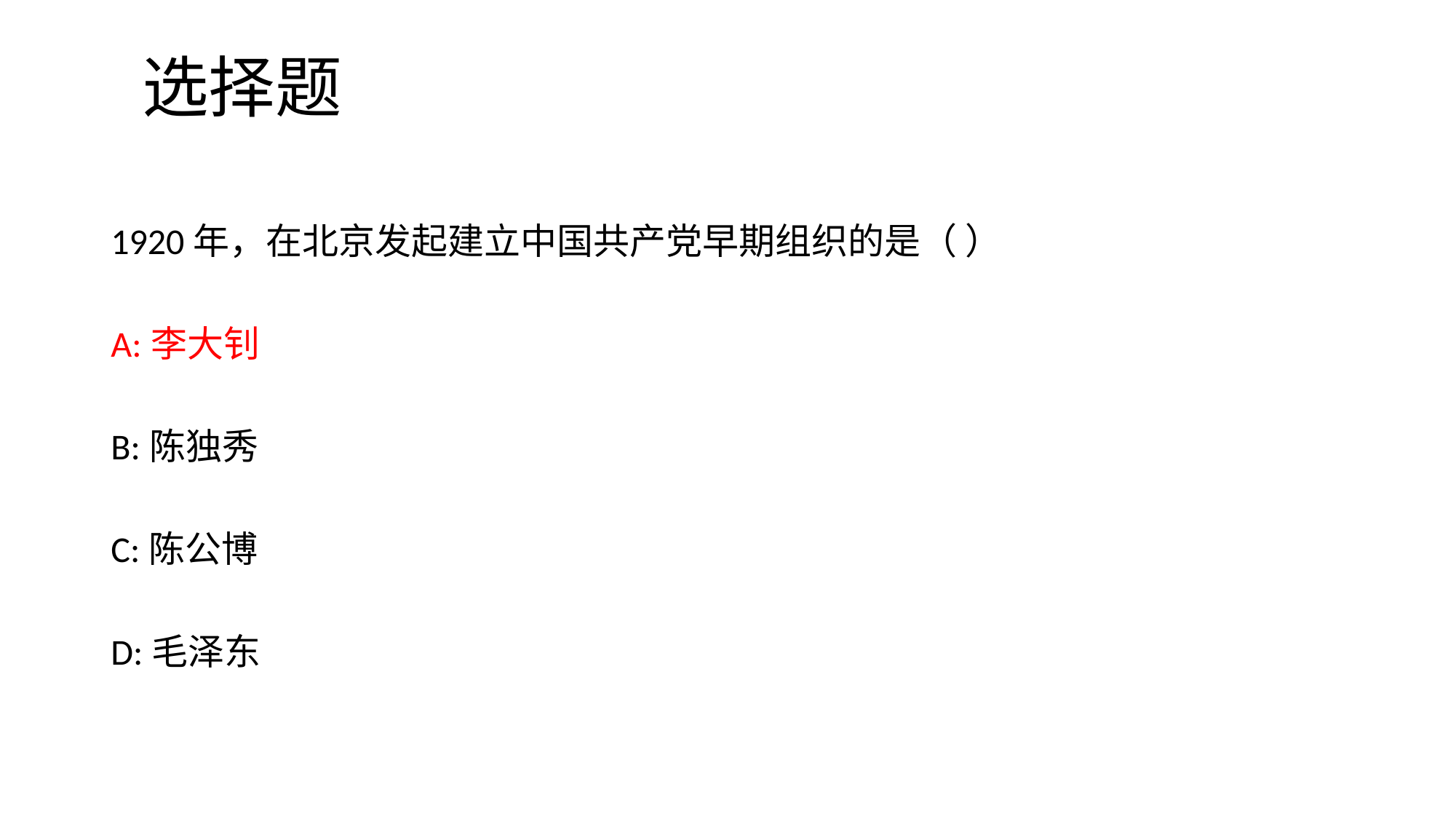

# 选择题
1920年，在北京发起建立中国共产党早期组织的是（ ）
A:李大钊
B:陈独秀
C:陈公博
D:毛泽东